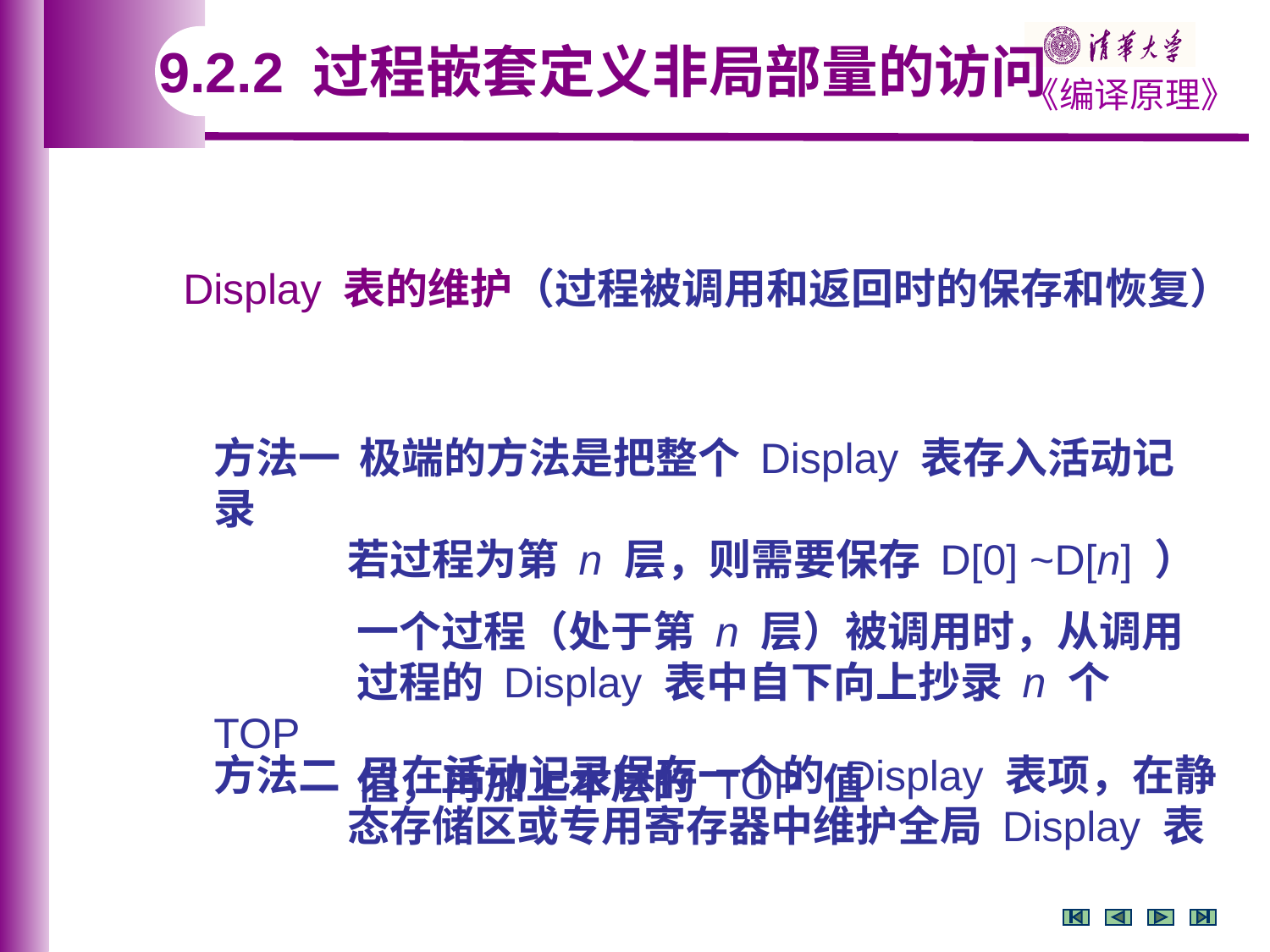

9.2.2 过程嵌套定义非局部量的访问
 Display 表的维护（过程被调用和返回时的保存和恢复）
方法一  极端的方法是把整个 Display 表存入活动记录
             若过程为第 n 层，则需要保存 D[0] ~D[n] ）

              一个过程（处于第 n 层）被调用时，从调用
              过程的 Display 表中自下向上抄录 n 个 TOP
              值，再加上本层的 TOP 值
方法二  只在活动记录保存一个的 Display 表项，在静
             态存储区或专用寄存器中维护全局 Display 表